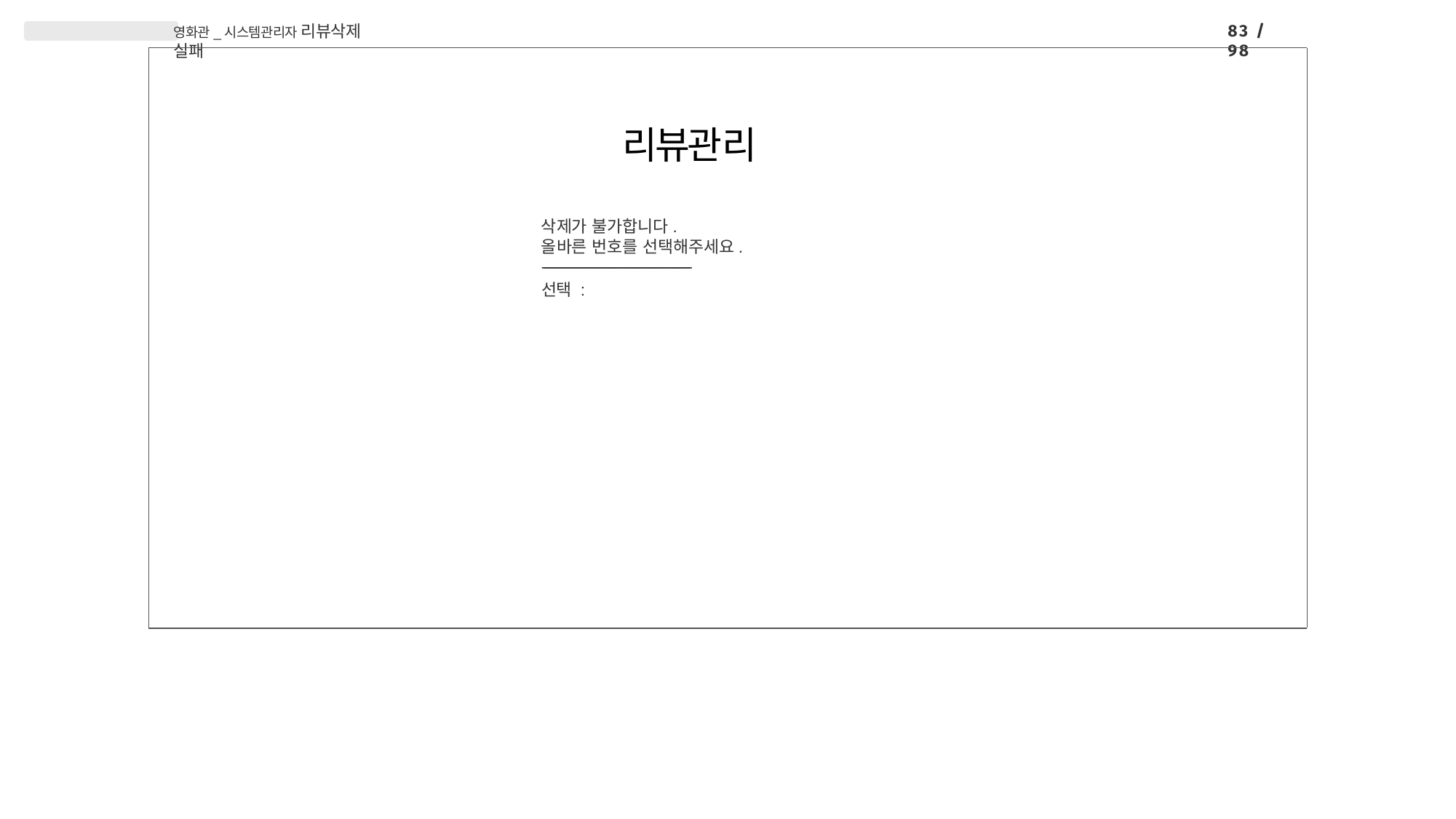

83 / 98
영화관_시스템관리자 리뷰삭제 실패

# 리뷰관리
삭제가 불가합니다.
올바른 번호를 선택해주세요.
-----------------------------------------------------------------
선택 :